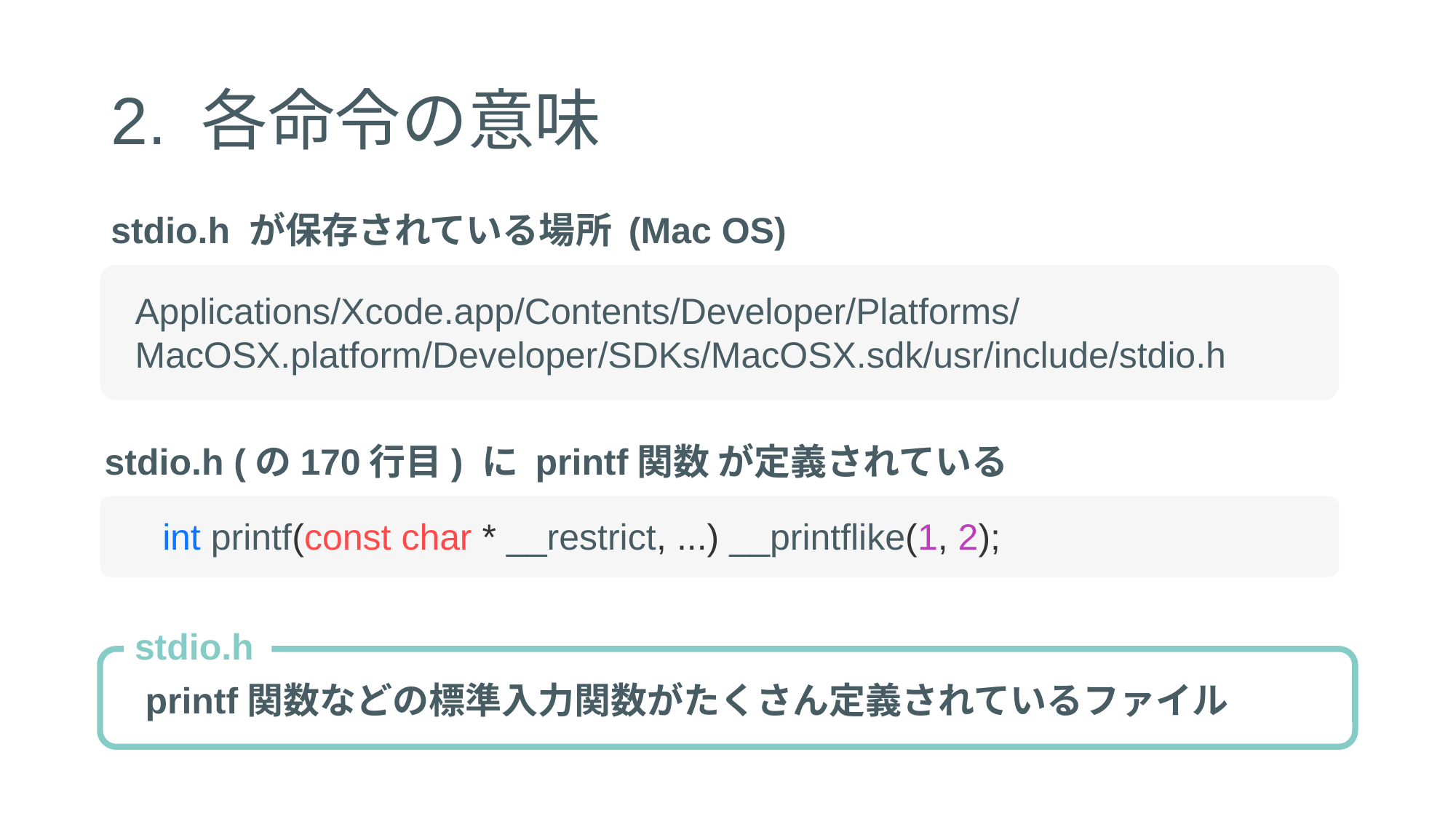

# 2. 各命令の意味
stdio.h が保存されている場所 (Mac OS)

Applications/Xcode.app/Contents/Developer/Platforms/
MacOSX.platform/Developer/SDKs/MacOSX.sdk/usr/include/stdio.h
stdio.h (の170行目) に printf関数 が定義されている

int printf(const char * __restrict, ...) __printflike(1, 2);
stdio.h

printf関数などの標準入力関数がたくさん定義されているファイル